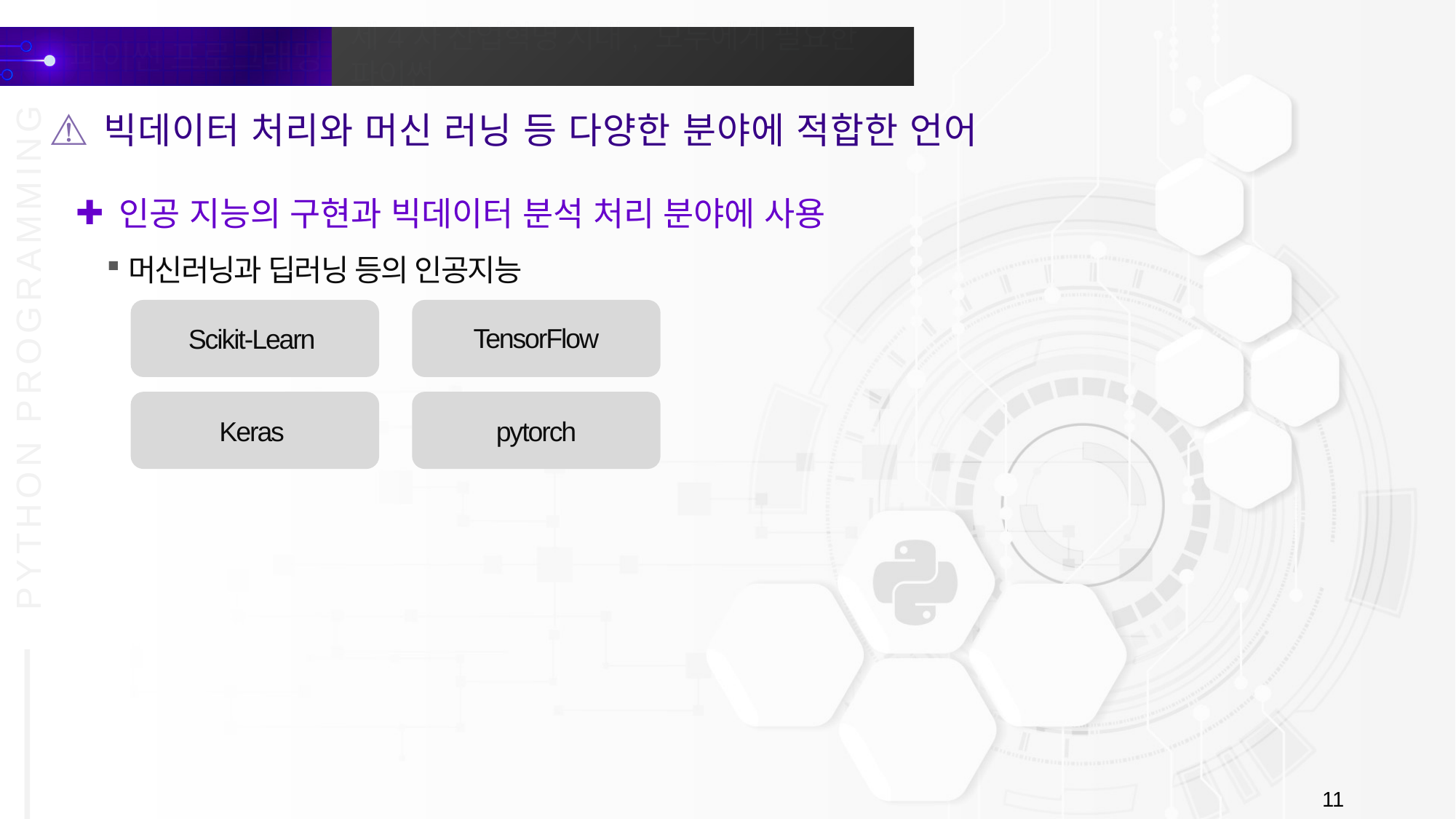

빅데이터 처리와 머신 러닝 등 다양한 분야에 적합한 언어
인공 지능의 구현과 빅데이터 분석 처리 분야에 사용
머신러닝과 딥러닝 등의 인공지능

TensorFlow
Scikit-Learn

Keras
pytorch
11